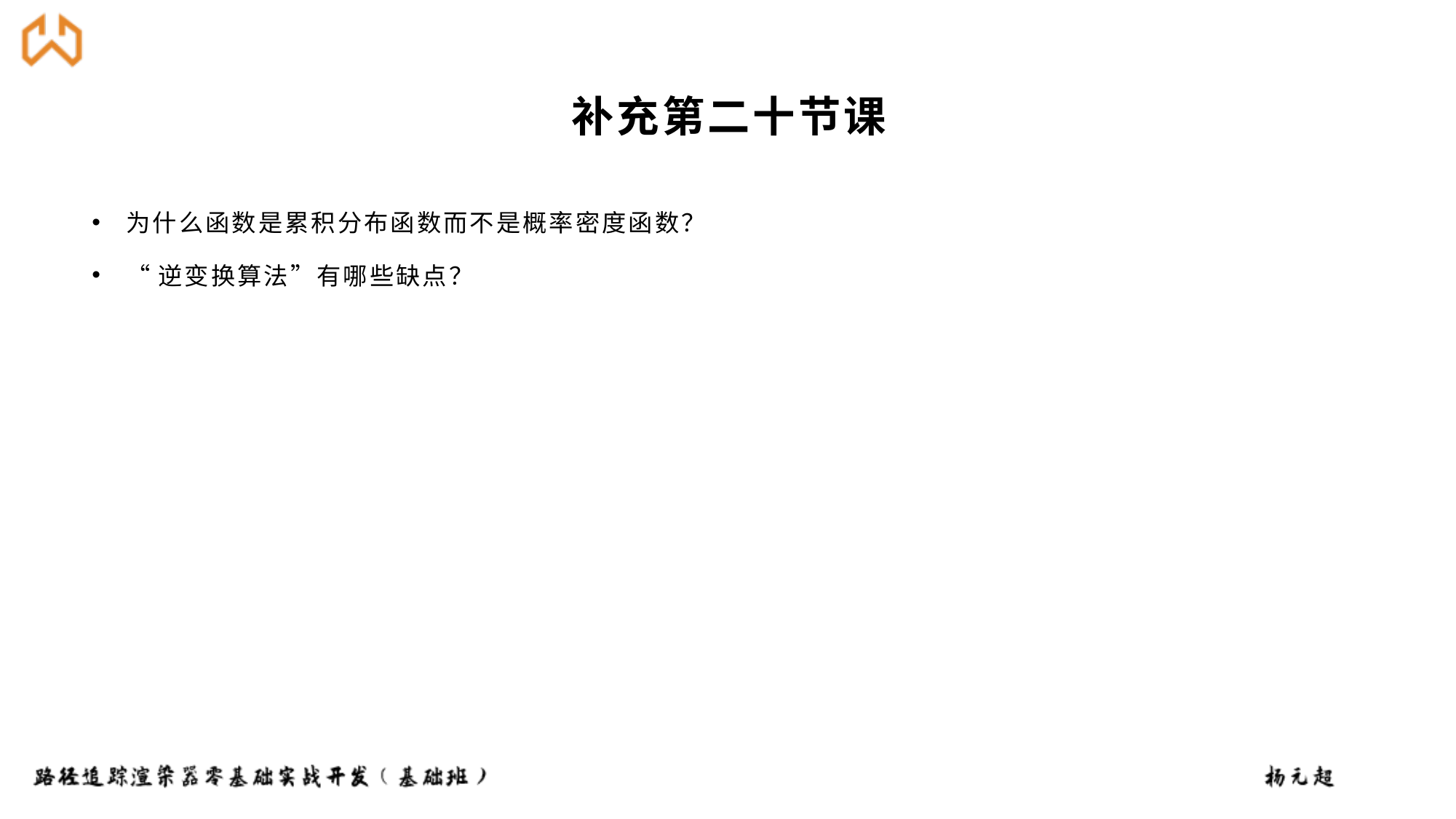

# 补充第二十节课
为什么函数是累积分布函数而不是概率密度函数？
“逆变换算法”有哪些缺点？